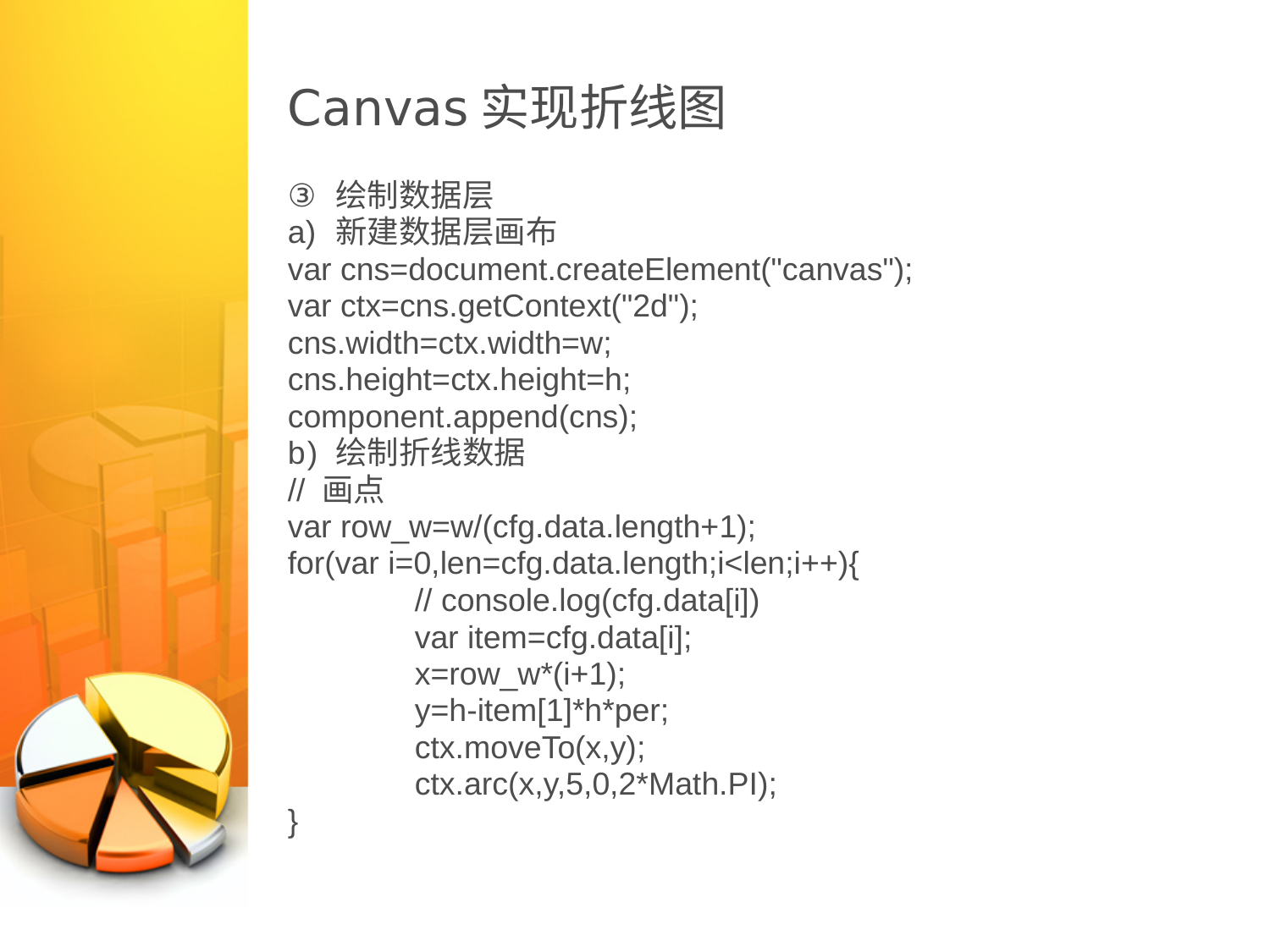

# Canvas实现折线图
绘制数据层
新建数据层画布
var cns=document.createElement("canvas");
var ctx=cns.getContext("2d");
cns.width=ctx.width=w;
cns.height=ctx.height=h;
component.append(cns);
绘制折线数据
// 画点
var row_w=w/(cfg.data.length+1);
for(var i=0,len=cfg.data.length;i<len;i++){
	// console.log(cfg.data[i])
	var item=cfg.data[i];
	x=row_w*(i+1);
	y=h-item[1]*h*per;
	ctx.moveTo(x,y);
	ctx.arc(x,y,5,0,2*Math.PI);
}
PPT模板下载：www.1ppt.com/moban/     行业PPT模板：www.1ppt.com/hangye/
节日PPT模板：www.1ppt.com/jieri/           PPT素材下载：www.1ppt.com/sucai/
PPT背景图片：www.1ppt.com/beijing/      PPT图表下载：www.1ppt.com/tubiao/
优秀PPT下载：www.1ppt.com/xiazai/        PPT教程： www.1ppt.com/powerpoint/
Word教程： www.1ppt.com/word/              Excel教程：www.1ppt.com/excel/
资料下载：www.1ppt.com/ziliao/                PPT课件下载：www.1ppt.com/kejian/
范文下载：www.1ppt.com/fanwen/             试卷下载：www.1ppt.com/shiti/
教案下载：www.1ppt.com/jiaoan/        PPT论坛：www.1ppt.cn